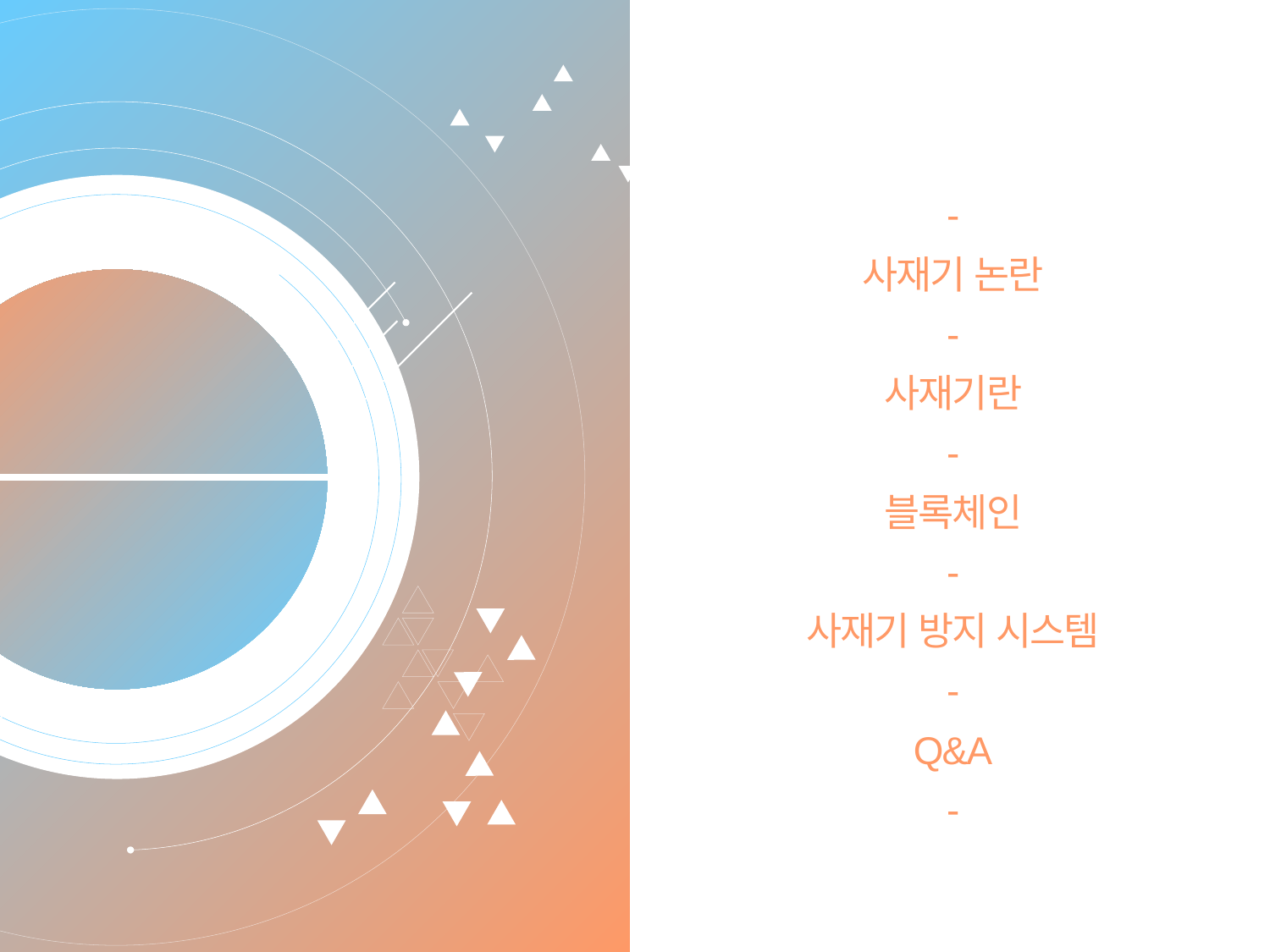

-
사재기 논란
-
사재기란
-
블록체인
-
사재기 방지 시스템
-
Q&A
-
# INDEX